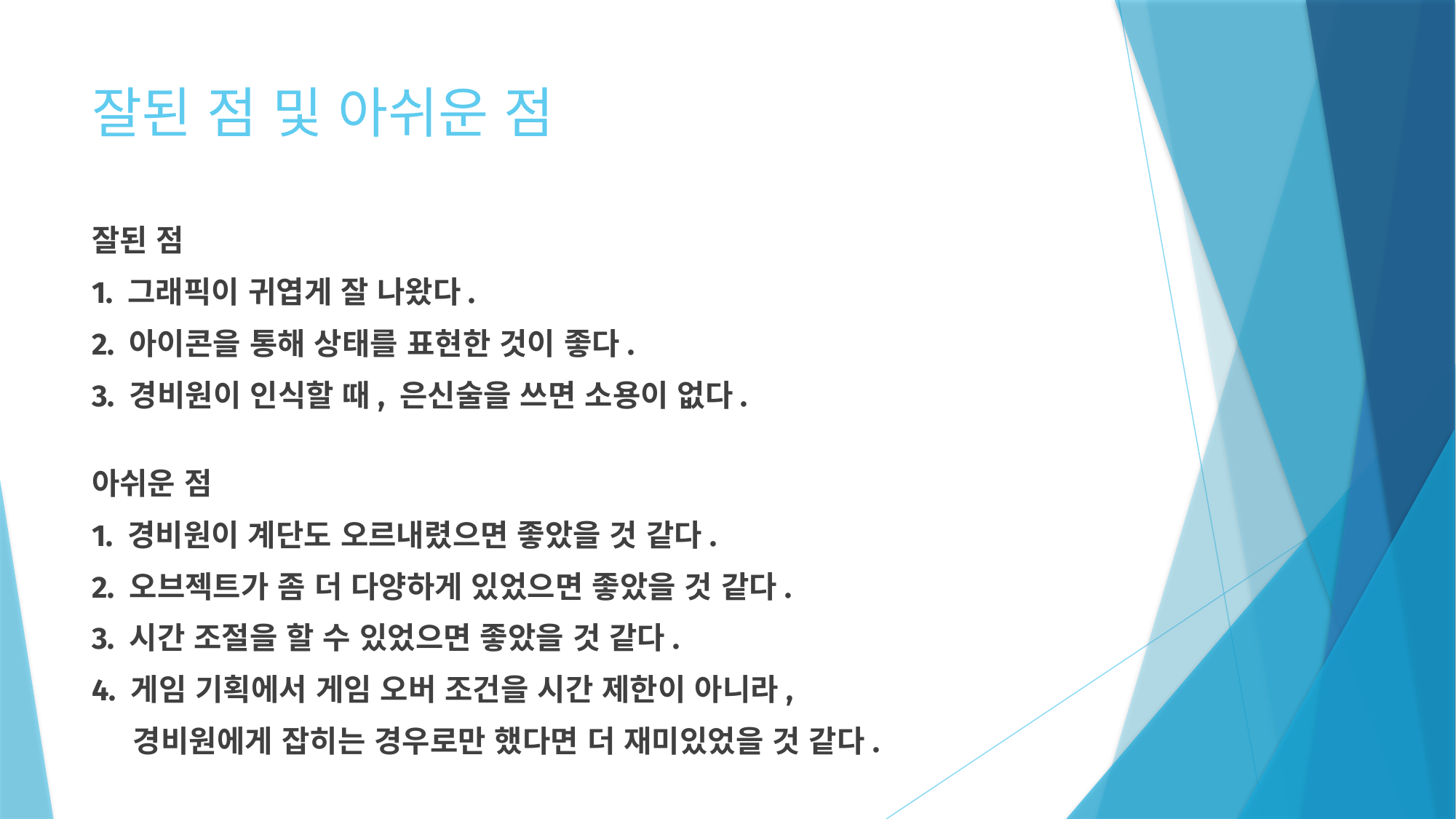

# 잘된 점 및 아쉬운 점
잘된 점
1. 그래픽이 귀엽게 잘 나왔다.
2. 아이콘을 통해 상태를 표현한 것이 좋다.
3. 경비원이 인식할 때, 은신술을 쓰면 소용이 없다.

아쉬운 점
1. 경비원이 계단도 오르내렸으면 좋았을 것 같다.
2. 오브젝트가 좀 더 다양하게 있었으면 좋았을 것 같다.
3. 시간 조절을 할 수 있었으면 좋았을 것 같다.
4. 게임 기획에서 게임 오버 조건을 시간 제한이 아니라,
    경비원에게 잡히는 경우로만 했다면 더 재미있었을 것 같다.